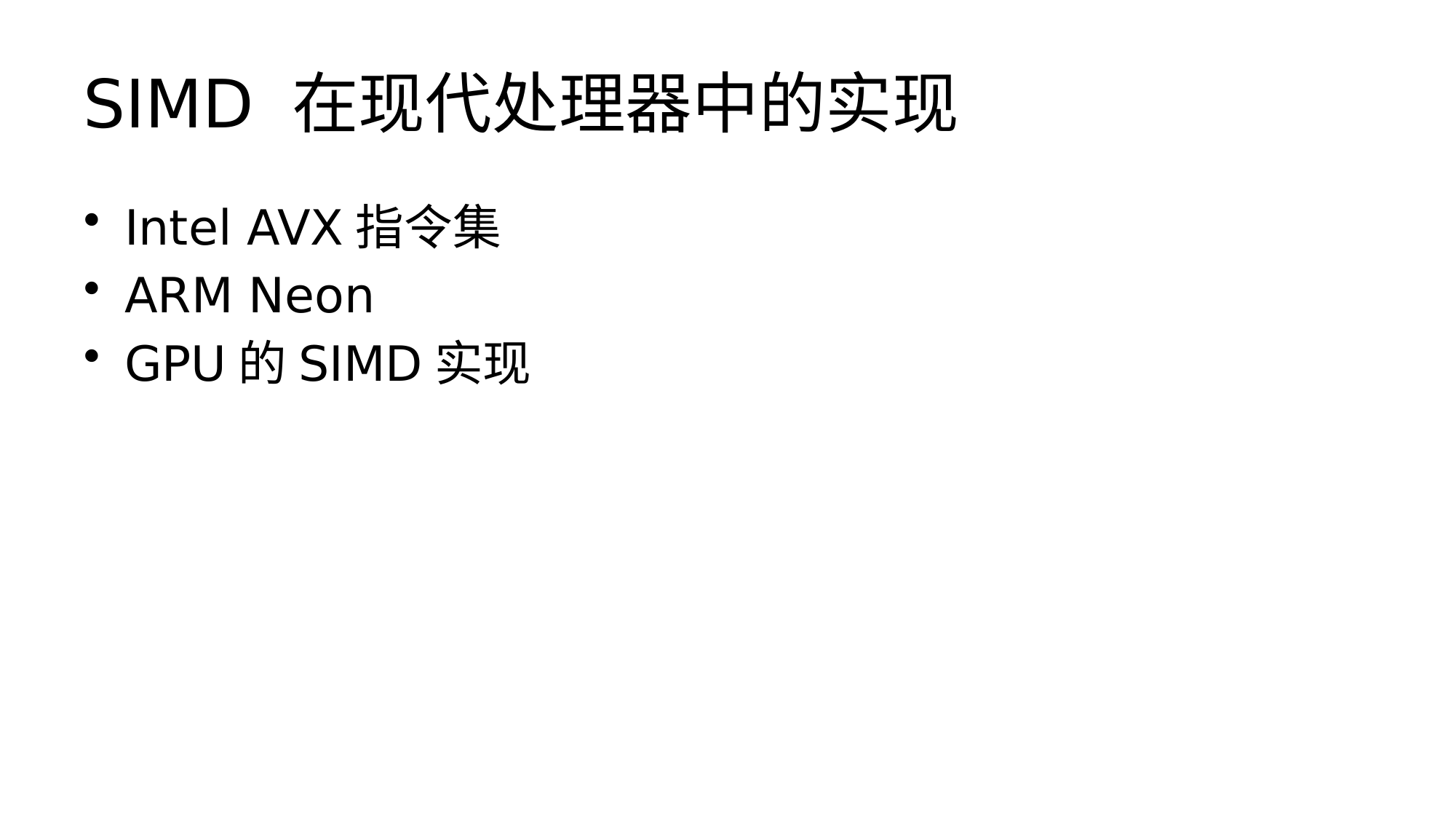

# SIMD 在现代处理器中的实现
Intel AVX指令集
ARM Neon
GPU的SIMD实现
20